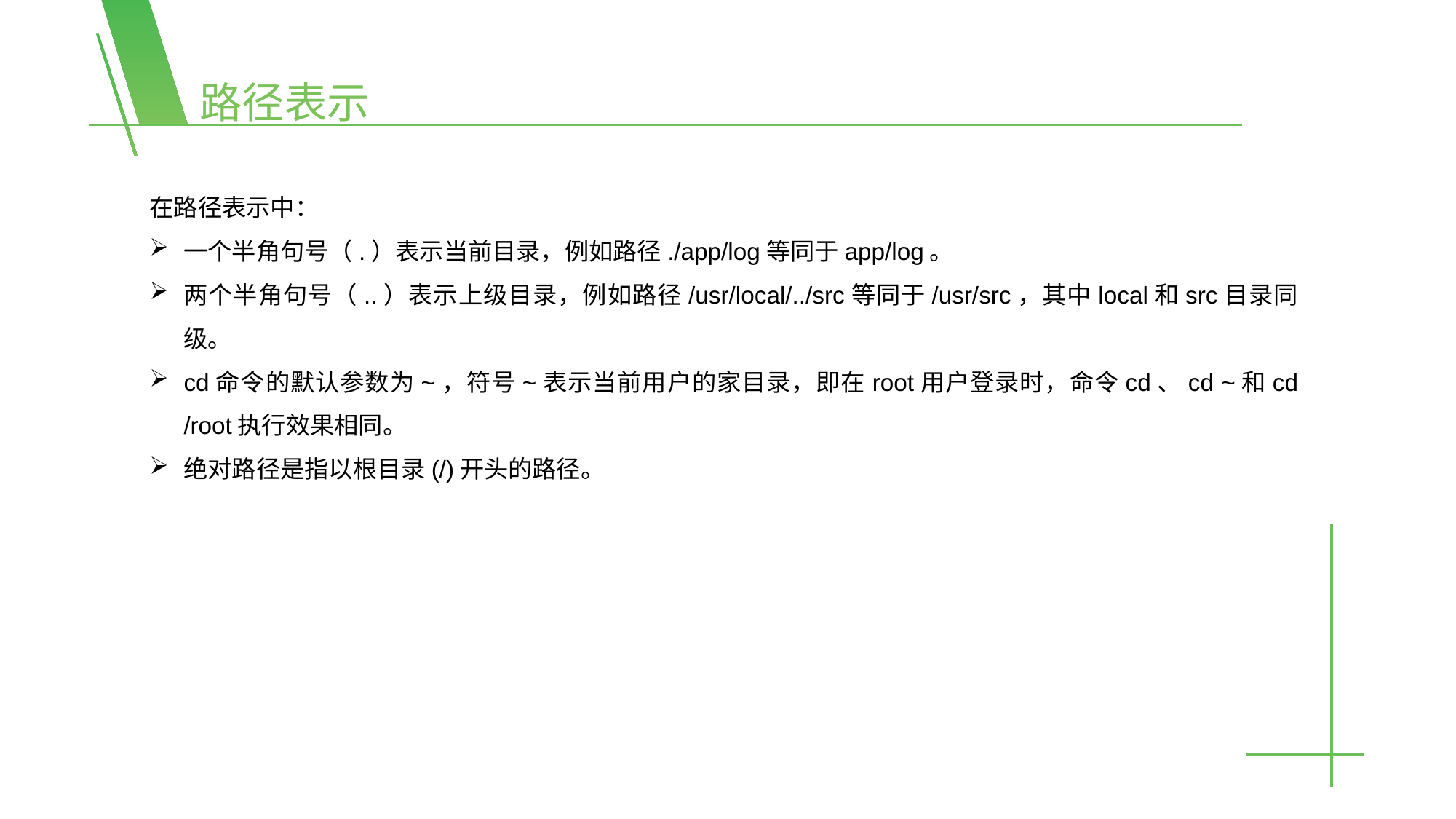

路径表示
在路径表示中：
一个半角句号（.）表示当前目录，例如路径./app/log等同于app/log。
两个半角句号（..）表示上级目录，例如路径/usr/local/../src等同于/usr/src，其中local和src目录同级。
cd命令的默认参数为~，符号~表示当前用户的家目录，即在root用户登录时，命令cd、cd ~和cd /root执行效果相同。
绝对路径是指以根目录(/)开头的路径。